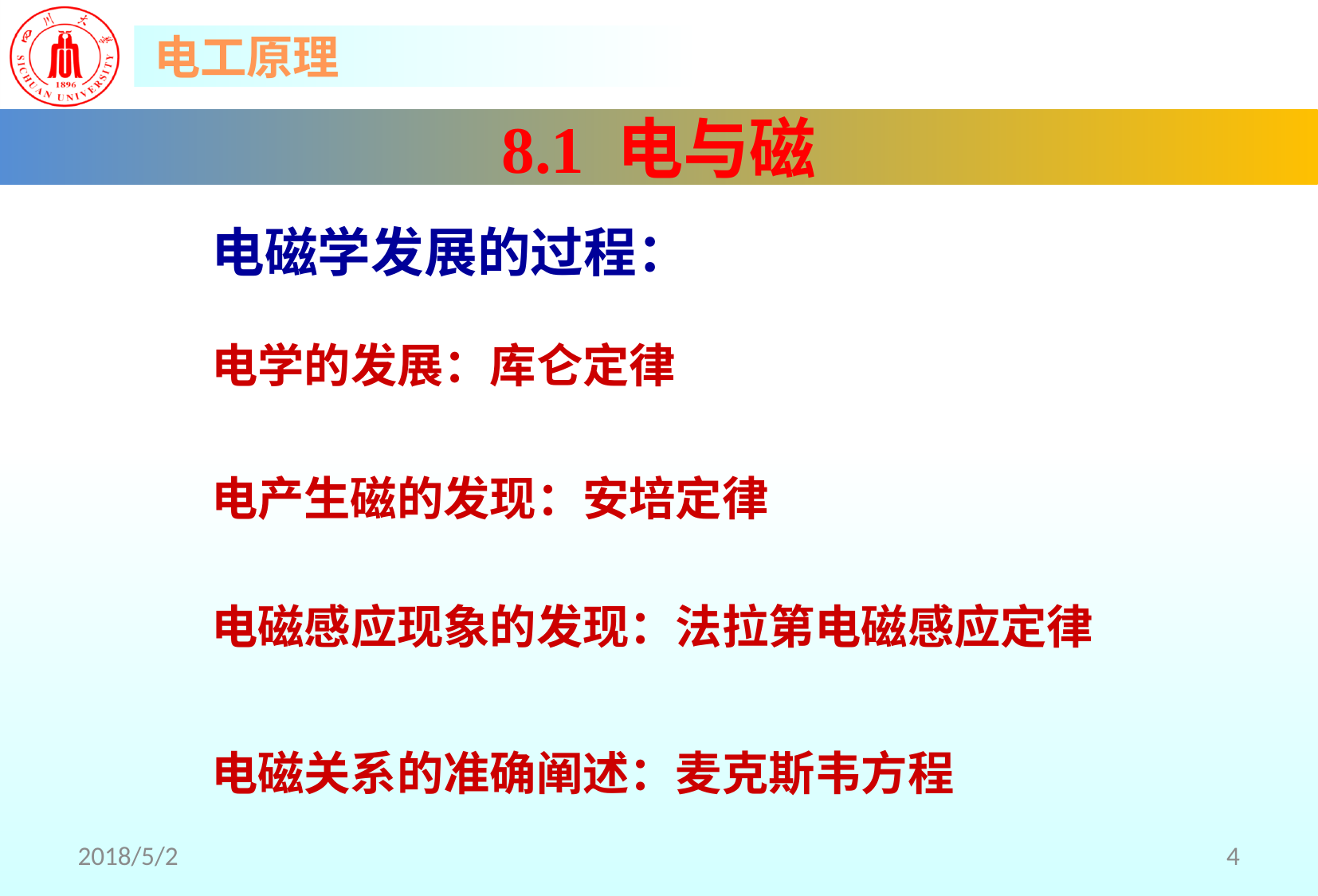

8.1 电与磁
电磁学发展的过程：
电学的发展：库仑定律
电产生磁的发现：安培定律
电磁感应现象的发现：法拉第电磁感应定律
电磁关系的准确阐述：麦克斯韦方程
2018/5/2
4